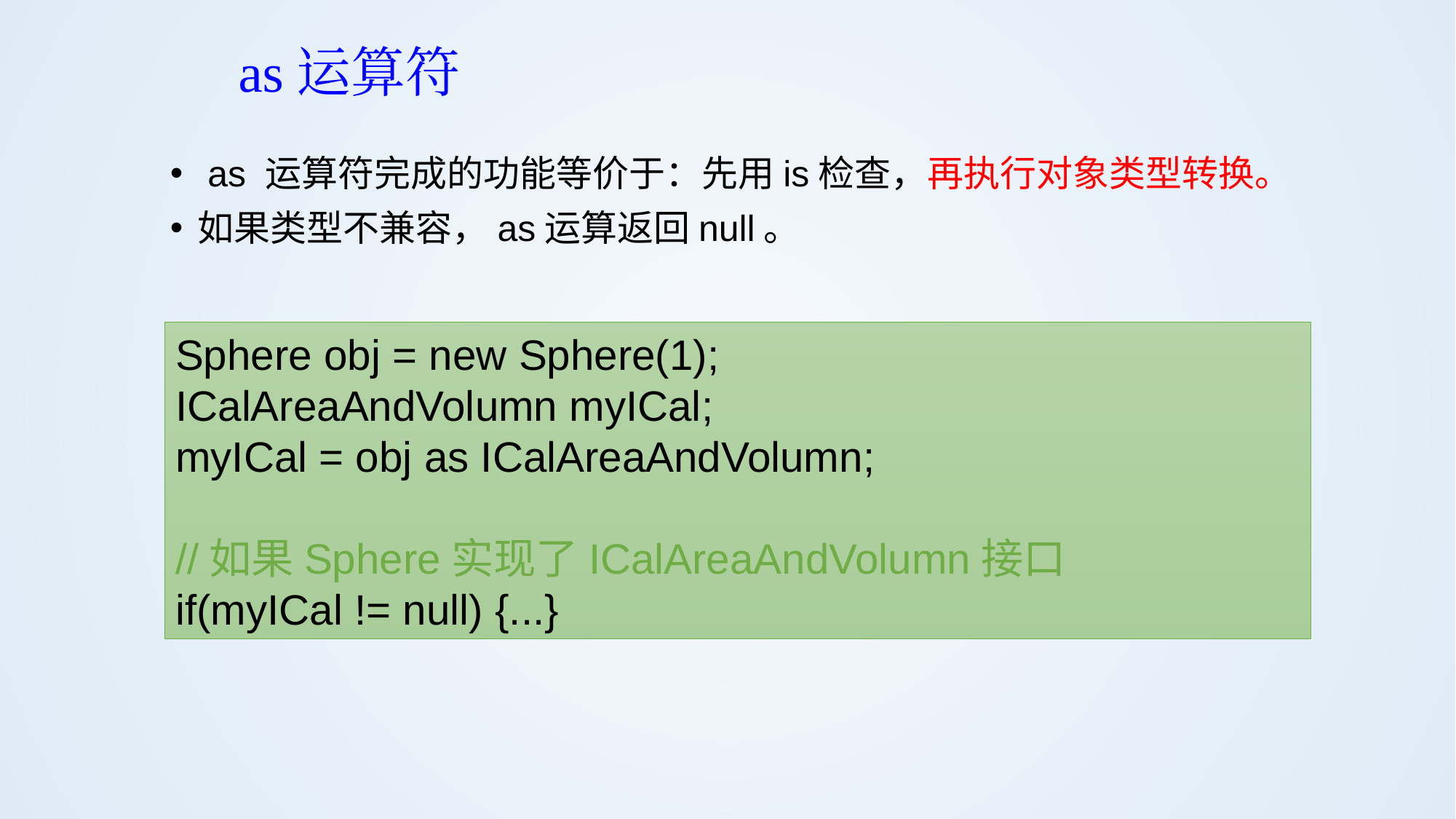

# as运算符
 as 运算符完成的功能等价于：先用is检查，再执行对象类型转换。
如果类型不兼容，as运算返回null。

Sphere obj = new Sphere(1);
ICalAreaAndVolumn myICal;
myICal = obj as ICalAreaAndVolumn;

//如果Sphere实现了ICalAreaAndVolumn接口
if(myICal != null) {...}